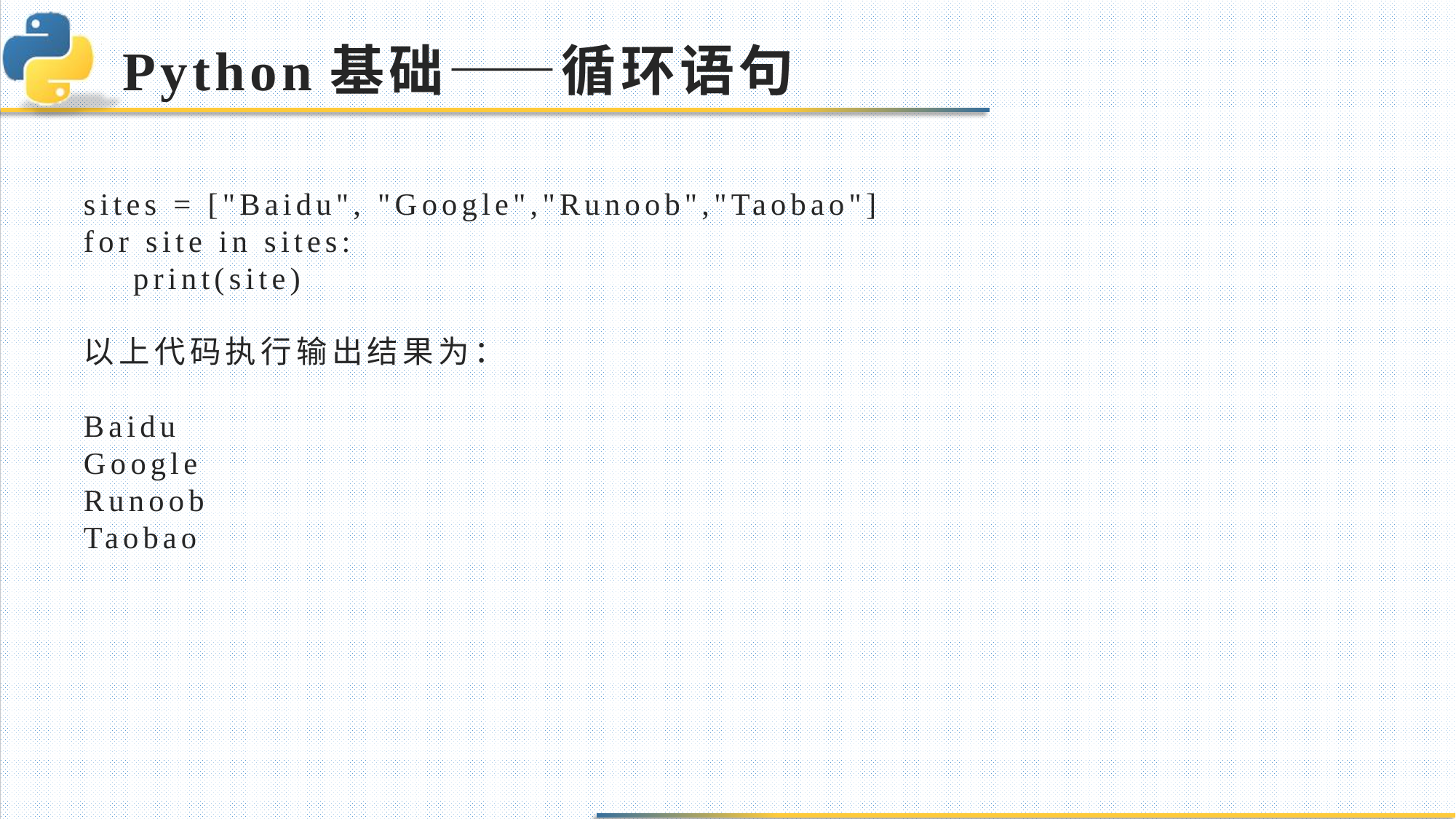

# Python基础——循环语句
sites = ["Baidu", "Google","Runoob","Taobao"]
for site in sites:
    print(site)

以上代码执行输出结果为：

Baidu
Google
Runoob
Taobao